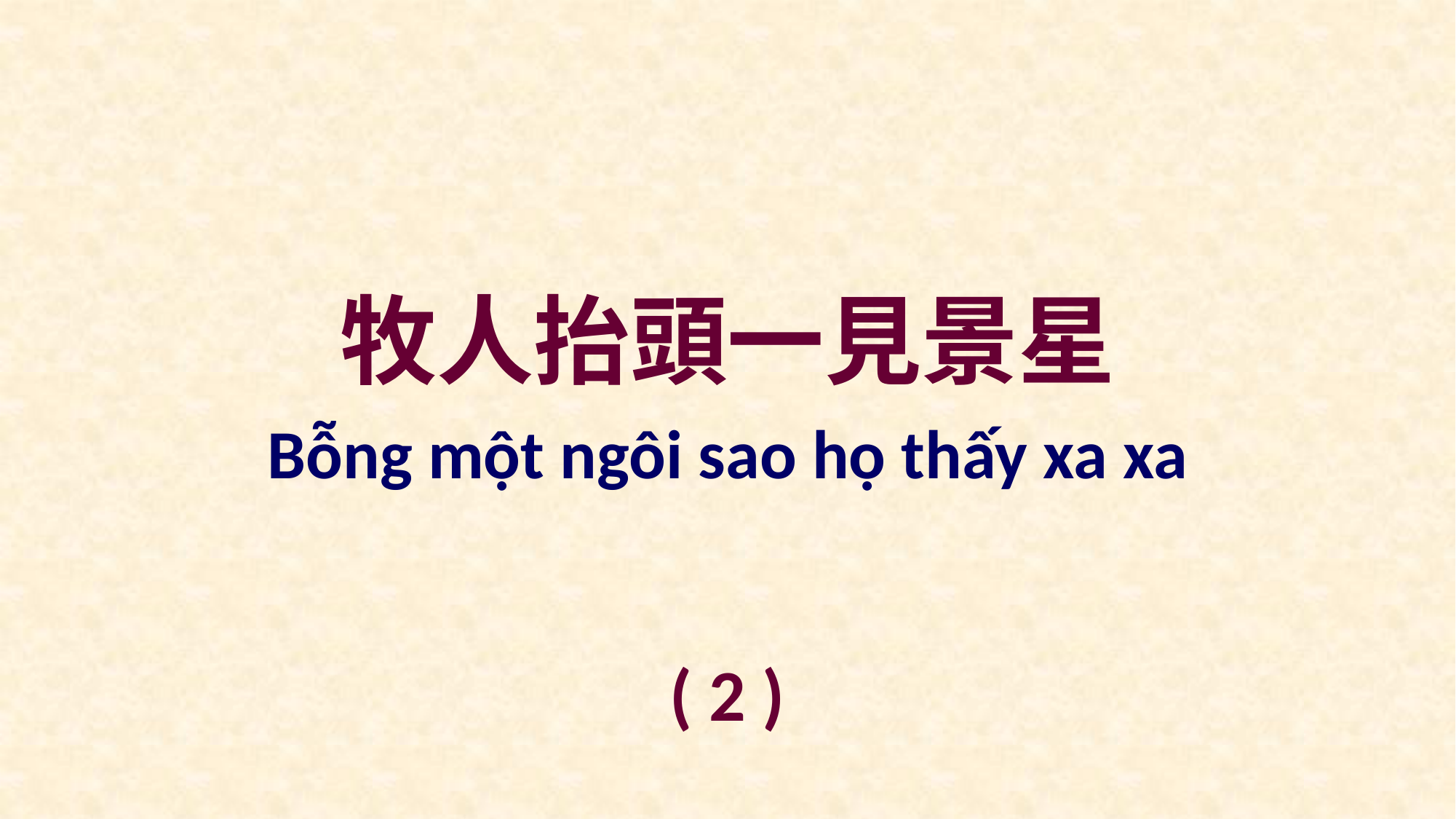

牧人抬頭一見景星
Bỗng một ngôi sao họ thấy xa xa
( 2 )